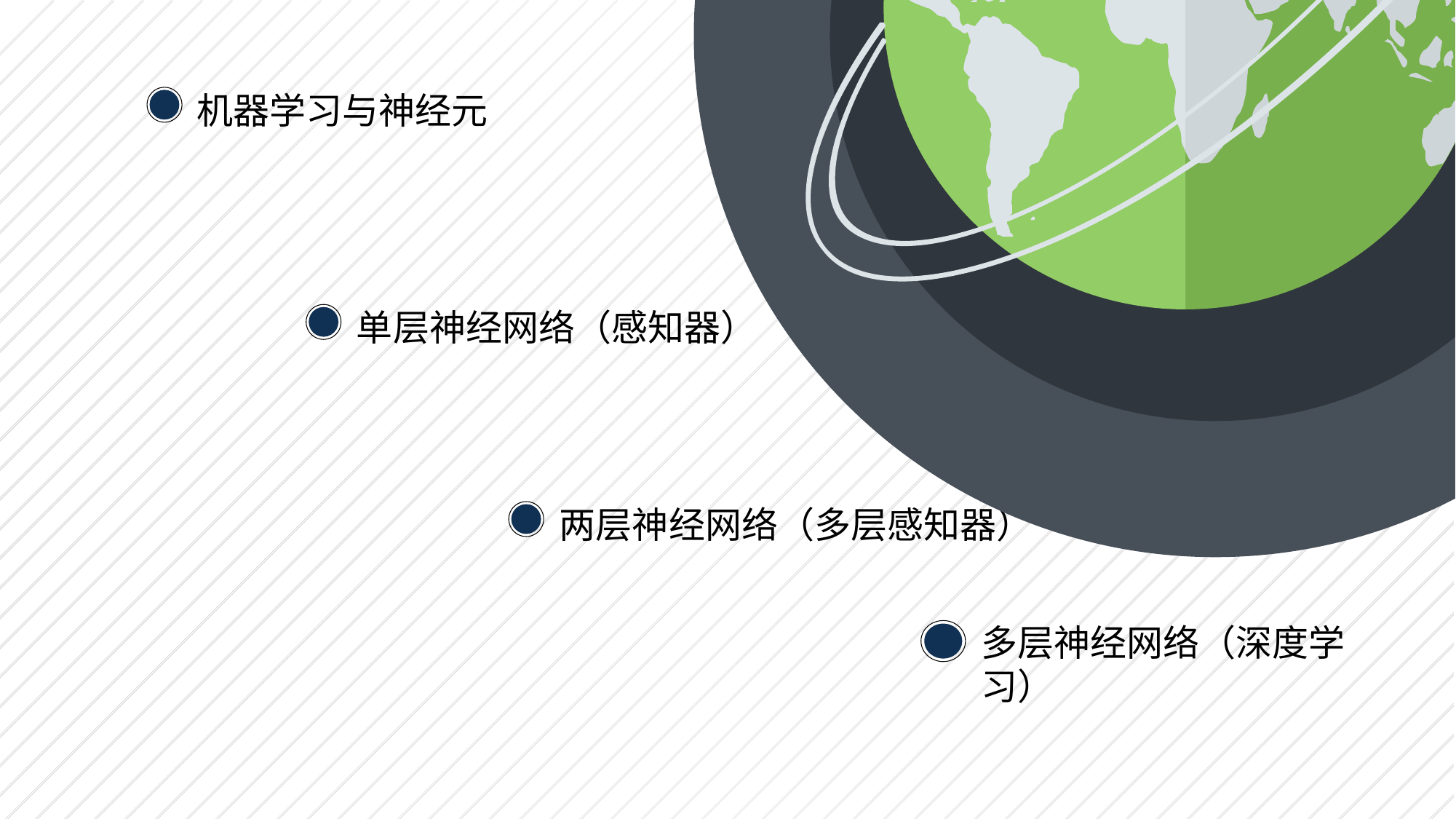

机器学习与神经元

单层神经网络（感知器）

两层神经网络（多层感知器）

多层神经网络（深度学习）